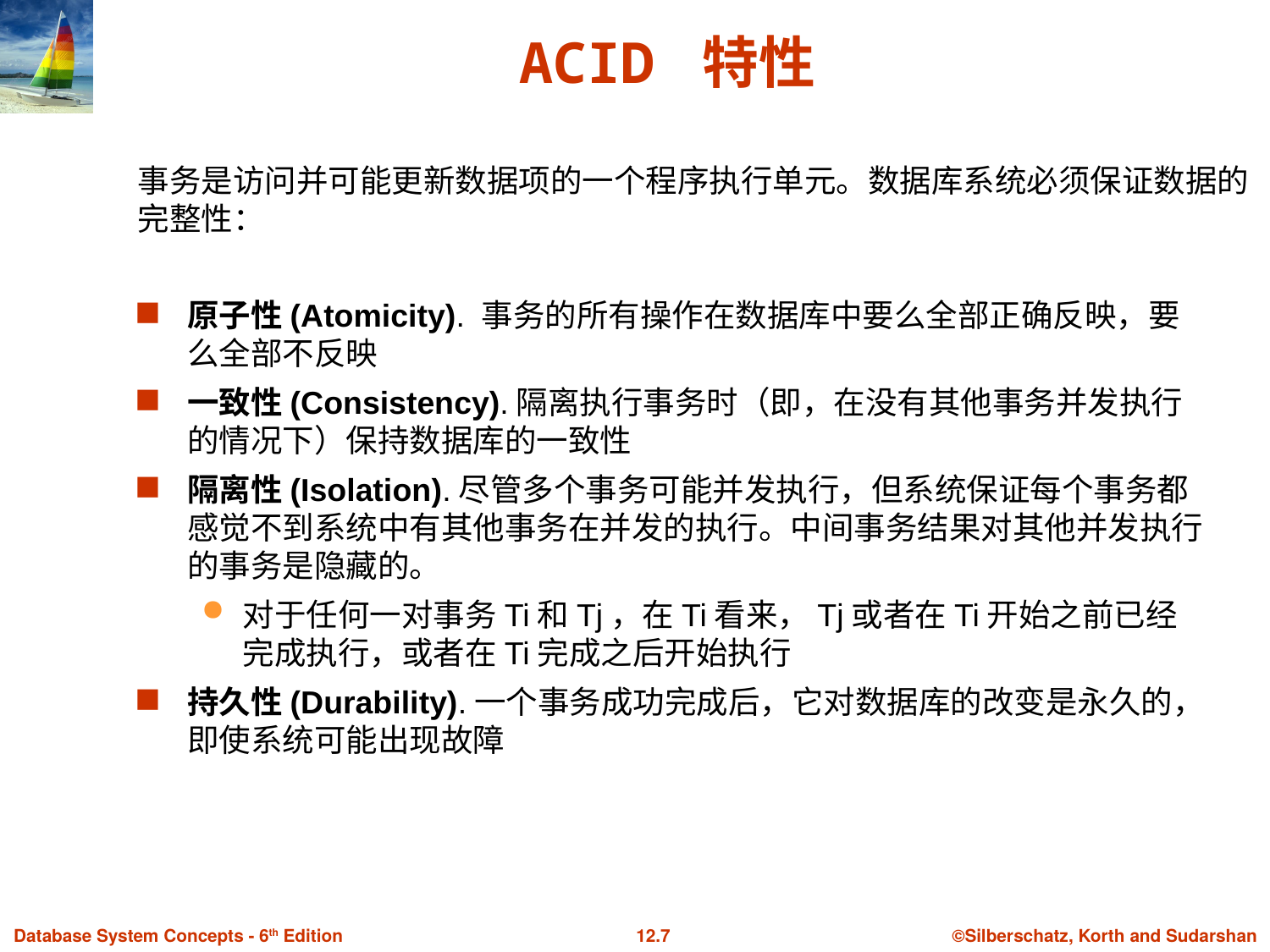

# ACID 特性
事务是访问并可能更新数据项的一个程序执行单元。数据库系统必须保证数据的完整性：
原子性(Atomicity). 事务的所有操作在数据库中要么全部正确反映，要么全部不反映
一致性(Consistency).隔离执行事务时（即，在没有其他事务并发执行的情况下）保持数据库的一致性
隔离性(Isolation).尽管多个事务可能并发执行，但系统保证每个事务都感觉不到系统中有其他事务在并发的执行。中间事务结果对其他并发执行的事务是隐藏的。
对于任何一对事务Ti和Tj，在Ti看来，Tj或者在Ti开始之前已经完成执行，或者在Ti完成之后开始执行
持久性(Durability).一个事务成功完成后，它对数据库的改变是永久的，即使系统可能出现故障